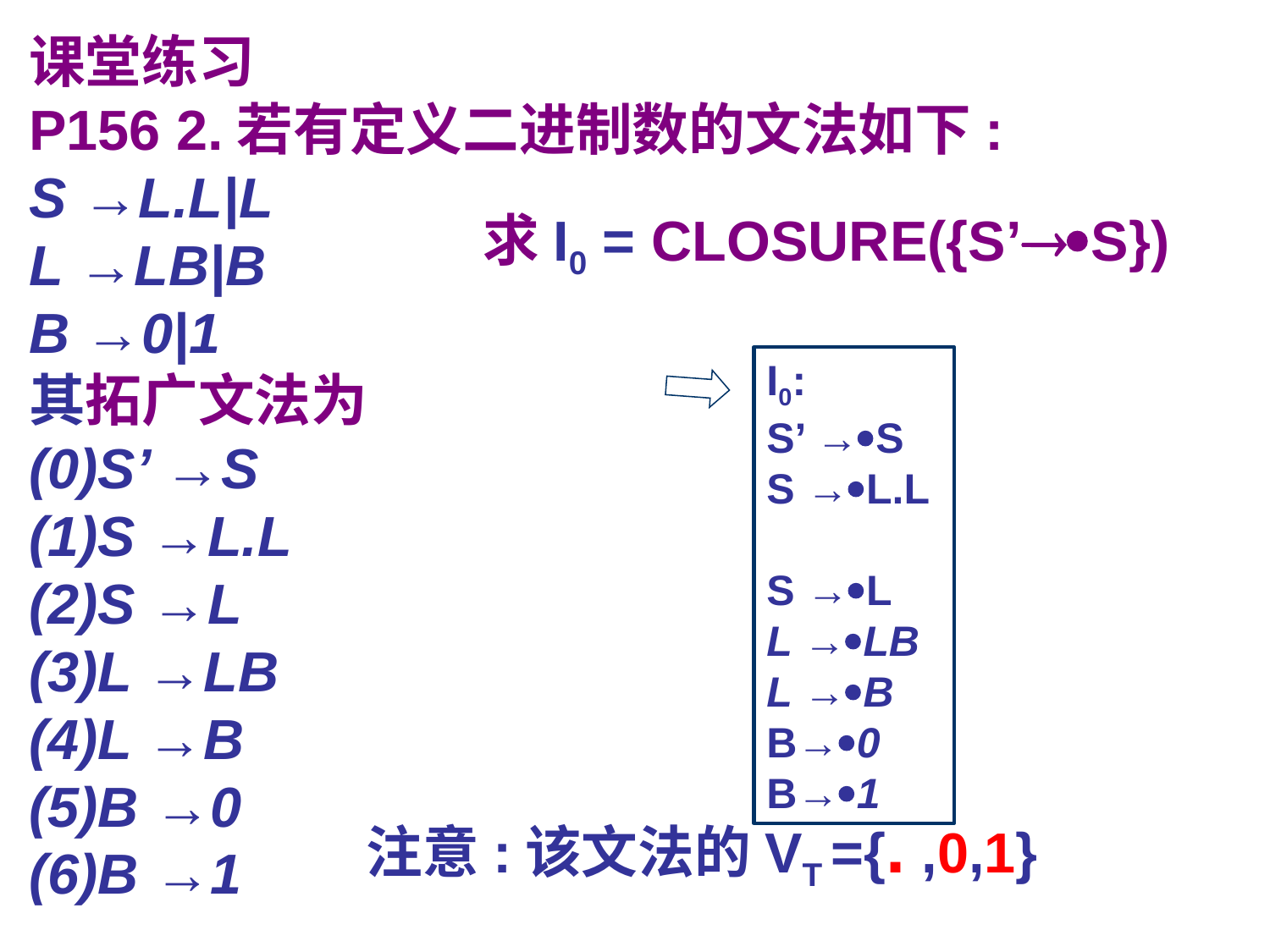

课堂练习
P156 2.若有定义二进制数的文法如下:
S →L.L|L
L →LB|B
B →0|1
其拓广文法为
(0)S’ →S
(1)S →L.L
(2)S →L
(3)L →LB
(4)L →B
(5)B →0
(6)B →1
求I0 = CLOSURE({S’→•S})
I0:
S’ →•S
S →•L.L
S →•L
L →•LB
L →•B
B→•0
B→•1

注意:该文法的VT ={. ,0,1}